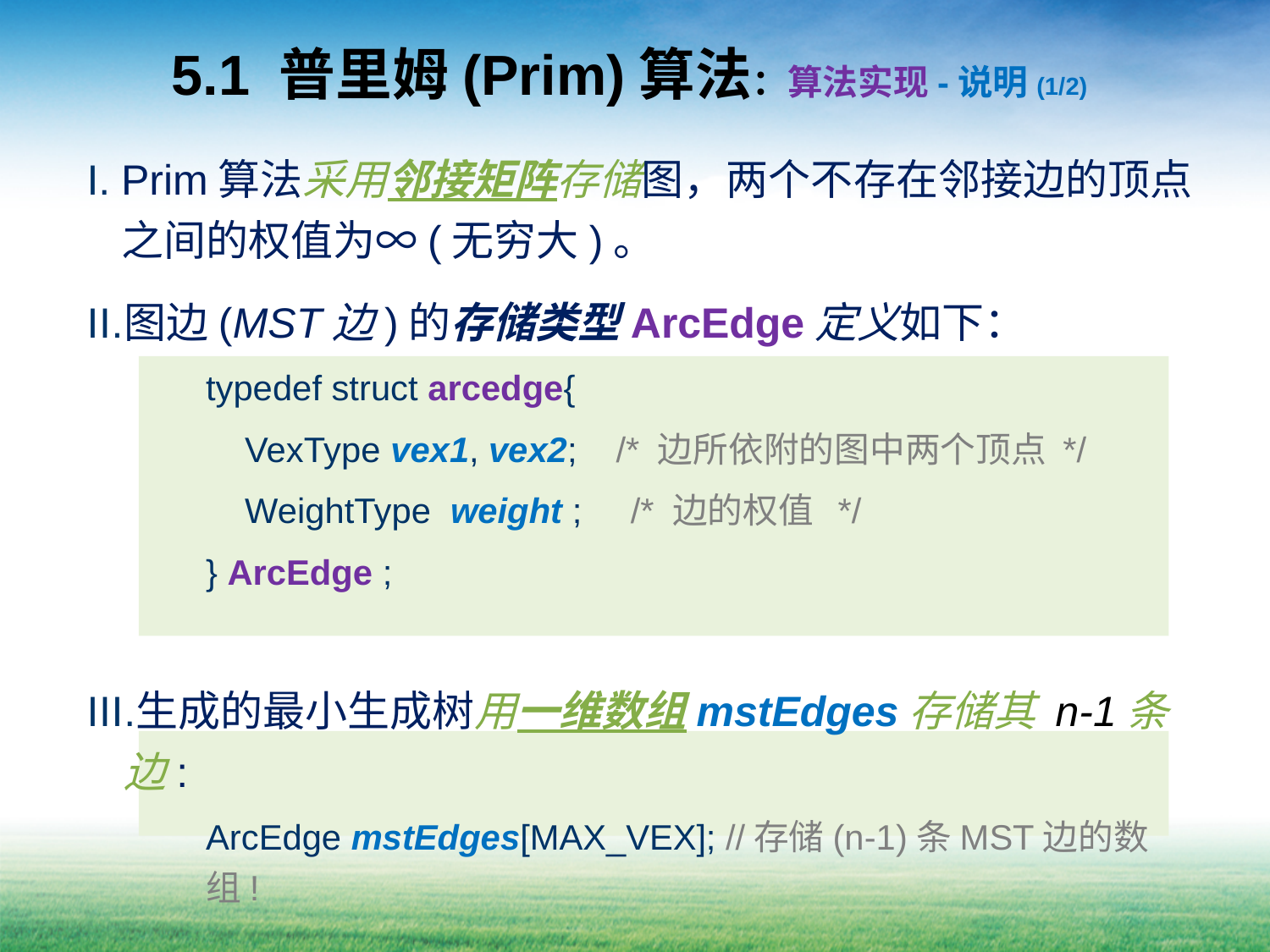

# 5.1 普里姆(Prim)算法：算法实现-说明(1/2)
Prim算法采用邻接矩阵存储图，两个不存在邻接边的顶点之间的权值为∞(无穷大)。
图边(MST边)的存储类型ArcEdge定义如下：
typedef struct arcedge{
    VexType vex1, vex2;    /* 边所依附的图中两个顶点 */
    WeightType  weight ;     /* 边的权值  */
} ArcEdge ;

生成的最小生成树用一维数组mstEdges存储其 n-1条边:
ArcEdge mstEdges[MAX_VEX]; //存储(n-1)条MST边的数组!